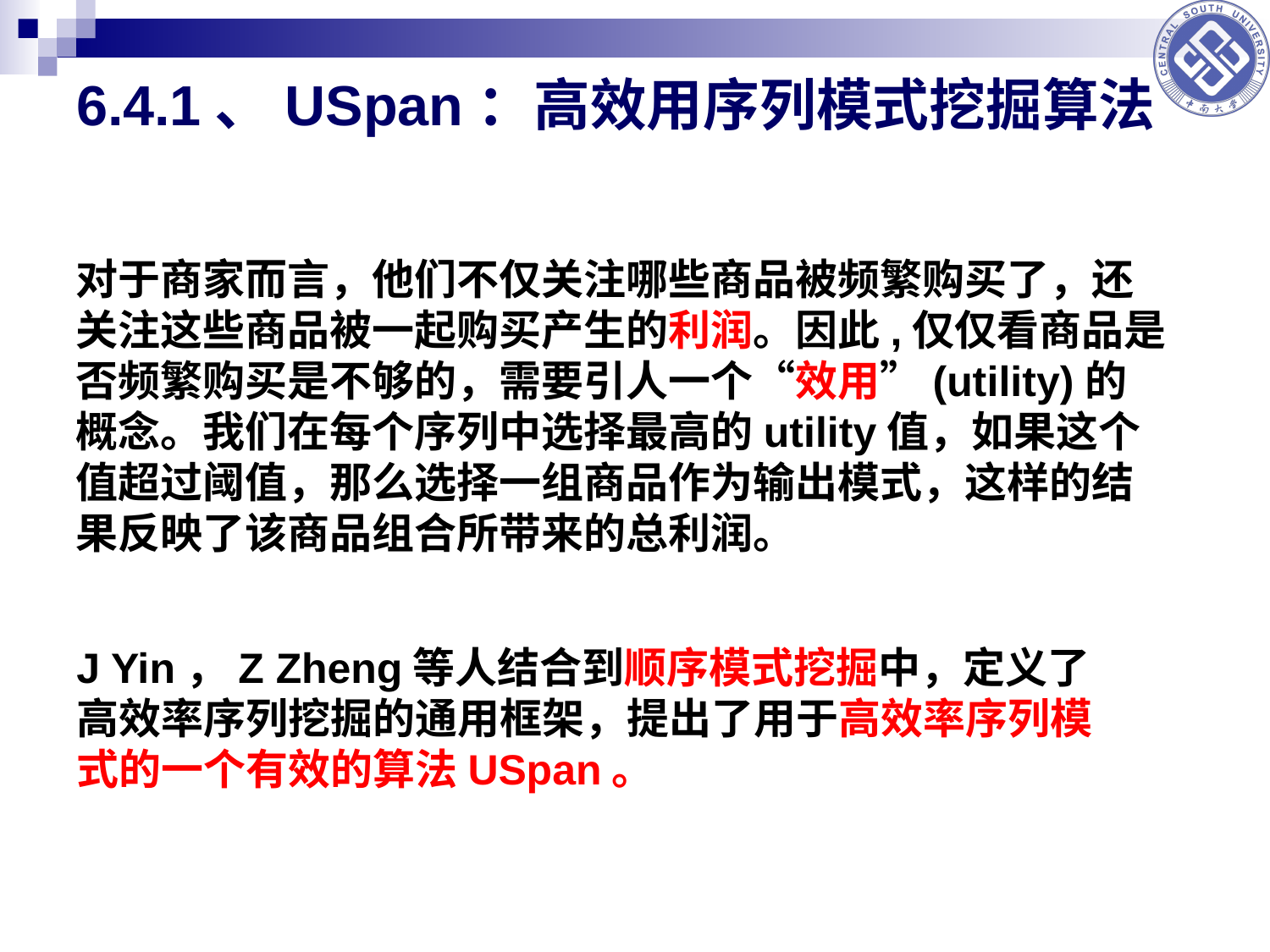

6.4.1、USpan：高效用序列模式挖掘算法

对于商家而言，他们不仅关注哪些商品被频繁购买了，还关注这些商品被一起购买产生的利润。因此,仅仅看商品是否频繁购买是不够的，需要引人一个“效用”(utility)的概念。我们在每个序列中选择最高的utility值，如果这个值超过阈值，那么选择一组商品作为输出模式，这样的结果反映了该商品组合所带来的总利润。

J Yin，Z Zheng等人结合到顺序模式挖掘中，定义了高效率序列挖掘的通用框架，提出了用于高效率序列模式的一个有效的算法USpan。